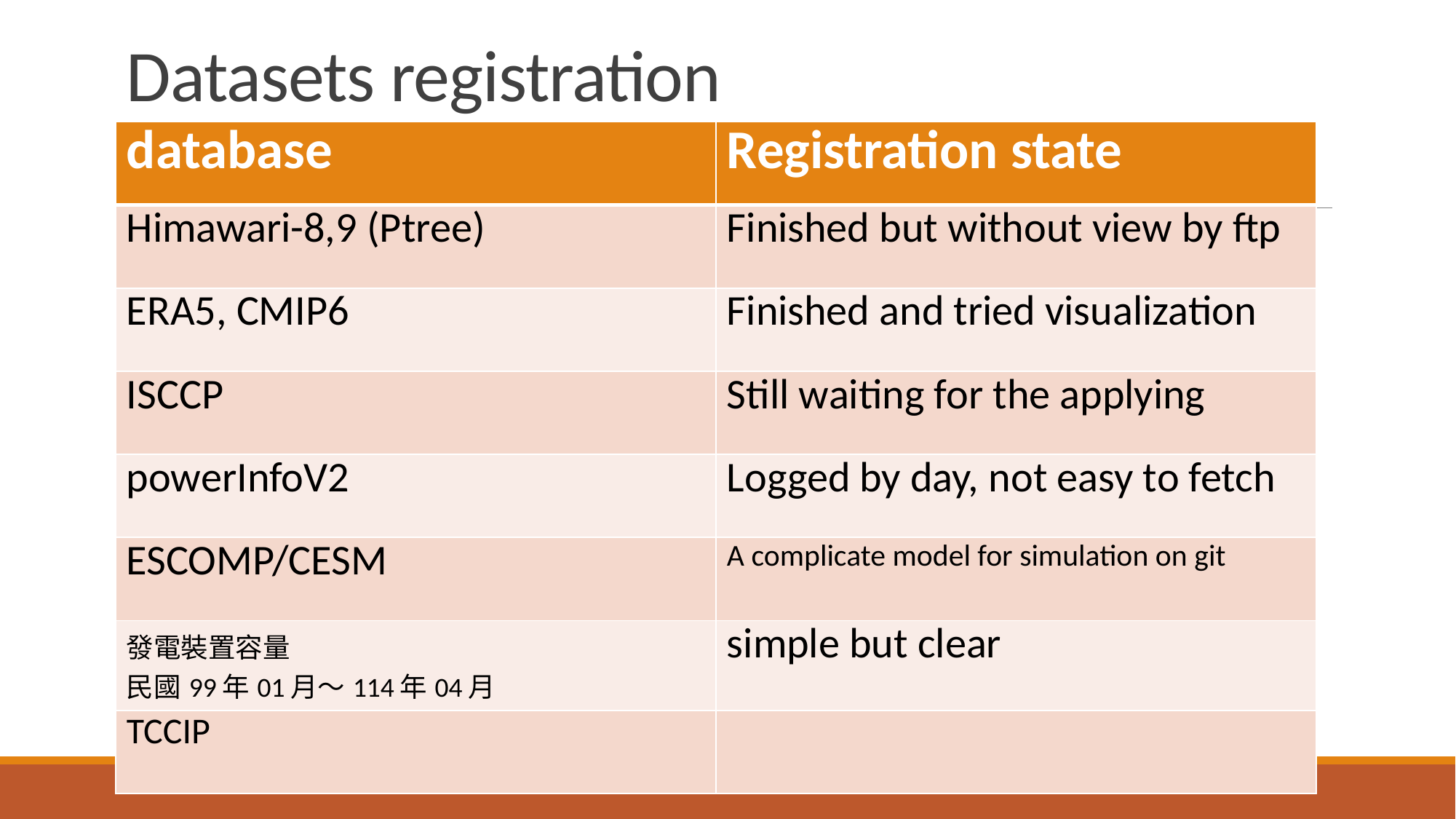

# Datasets registration
| database | Registration state |
| --- | --- |
| Himawari-8,9 (Ptree) | Finished but without view by ftp |
| ERA5, CMIP6 | Finished and tried visualization |
| ISCCP | Still waiting for the applying |
| powerInfoV2 | Logged by day, not easy to fetch |
| ESCOMP/CESM | A complicate model for simulation on git |
| 發電裝置容量 民國99年01月～114年04月 | simple but clear |
| TCCIP |  |